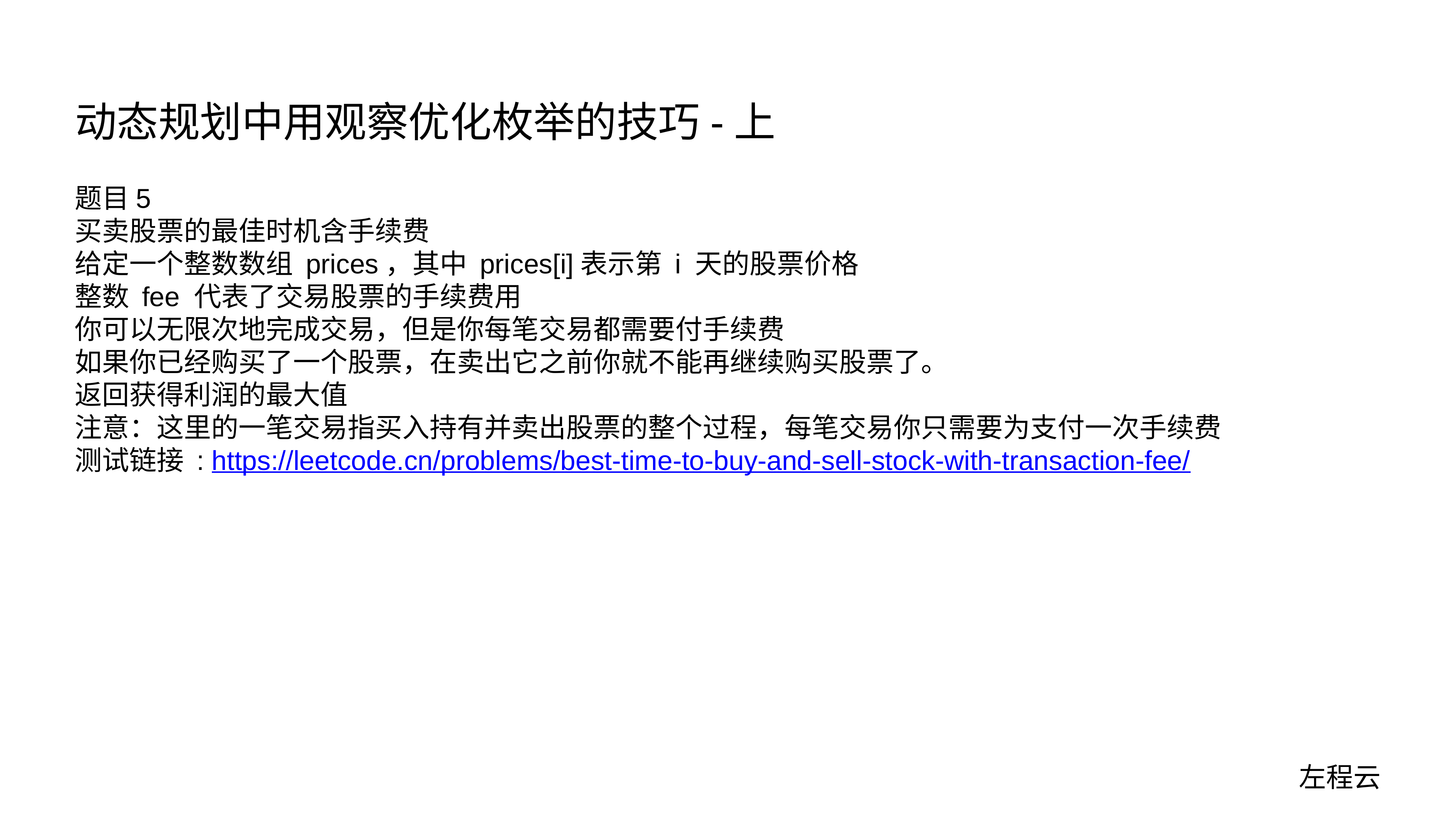

# 动态规划中用观察优化枚举的技巧-上
题目5
买卖股票的最佳时机含手续费
给定一个整数数组 prices，其中 prices[i]表示第 i 天的股票价格
整数 fee 代表了交易股票的手续费用
你可以无限次地完成交易，但是你每笔交易都需要付手续费
如果你已经购买了一个股票，在卖出它之前你就不能再继续购买股票了。
返回获得利润的最大值
注意：这里的一笔交易指买入持有并卖出股票的整个过程，每笔交易你只需要为支付一次手续费
测试链接 : https://leetcode.cn/problems/best-time-to-buy-and-sell-stock-with-transaction-fee/
左程云